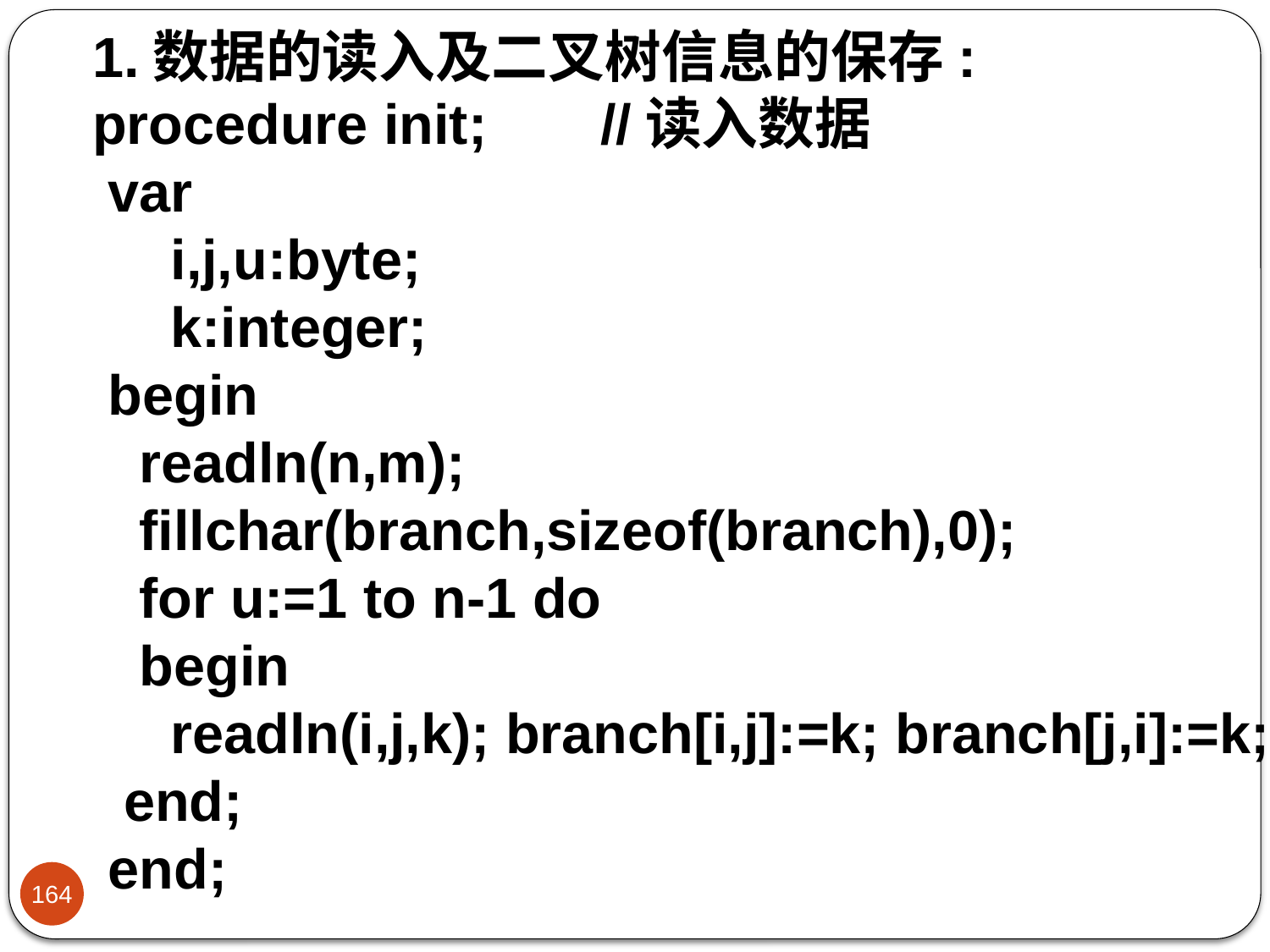

1.数据的读入及二叉树信息的保存:
procedure init;	//读入数据
 var
     i,j,u:byte;
     k:integer;
 begin
   readln(n,m);
   fillchar(branch,sizeof(branch),0);
   for u:=1 to n-1 do
   begin
     readln(i,j,k); branch[i,j]:=k; branch[j,i]:=k;
  end;
 end;
164